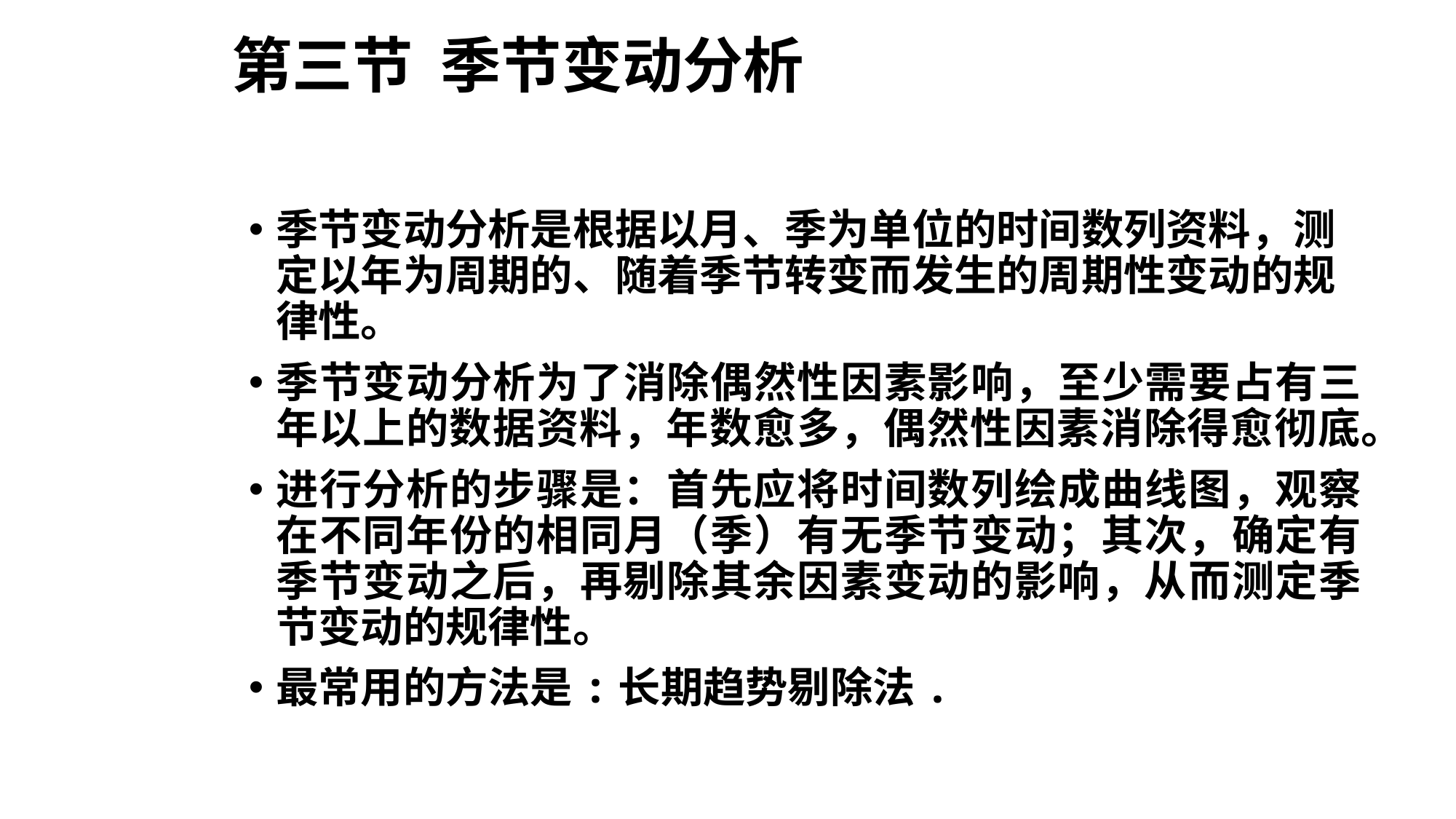

# 第三节  季节变动分析
季节变动分析是根据以月、季为单位的时间数列资料，测定以年为周期的、随着季节转变而发生的周期性变动的规律性。
季节变动分析为了消除偶然性因素影响，至少需要占有三年以上的数据资料，年数愈多，偶然性因素消除得愈彻底。
进行分析的步骤是：首先应将时间数列绘成曲线图，观察在不同年份的相同月（季）有无季节变动；其次，确定有季节变动之后，再剔除其余因素变动的影响，从而测定季节变动的规律性。
最常用的方法是:长期趋势剔除法.